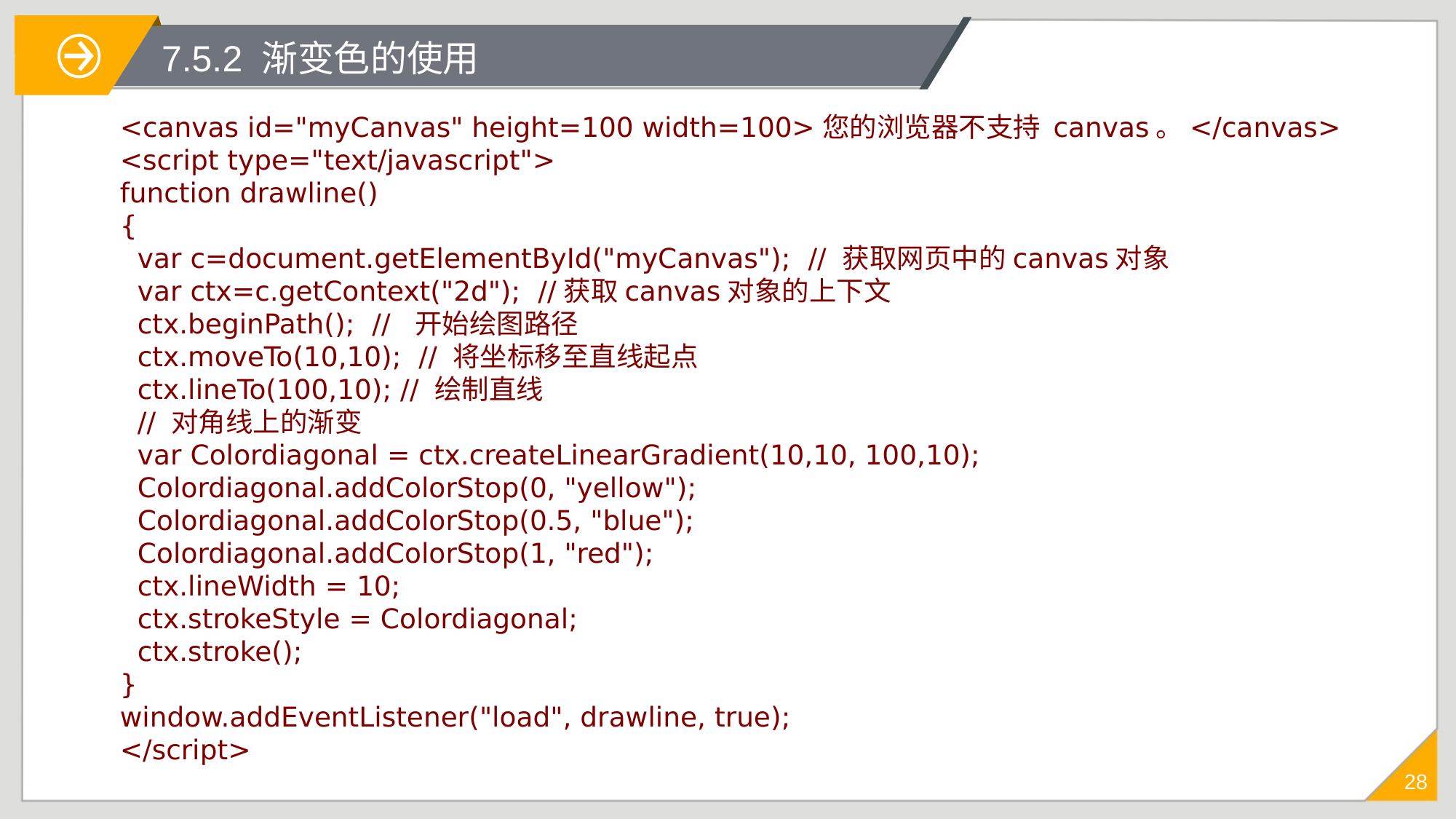

# 7.5.2 渐变色的使用
<canvas id="myCanvas" height=100 width=100>您的浏览器不支持 canvas。</canvas>
<script type="text/javascript">
function drawline()
{
  var c=document.getElementById("myCanvas");  // 获取网页中的canvas对象
  var ctx=c.getContext("2d");  //获取canvas对象的上下文
  ctx.beginPath();  //  开始绘图路径
  ctx.moveTo(10,10);  // 将坐标移至直线起点
  ctx.lineTo(100,10); // 绘制直线
  // 对角线上的渐变
  var Colordiagonal = ctx.createLinearGradient(10,10, 100,10);
  Colordiagonal.addColorStop(0, "yellow");
  Colordiagonal.addColorStop(0.5, "blue");
  Colordiagonal.addColorStop(1, "red");
  ctx.lineWidth = 10;
  ctx.strokeStyle = Colordiagonal;
  ctx.stroke();
}
window.addEventListener("load", drawline, true);
</script>